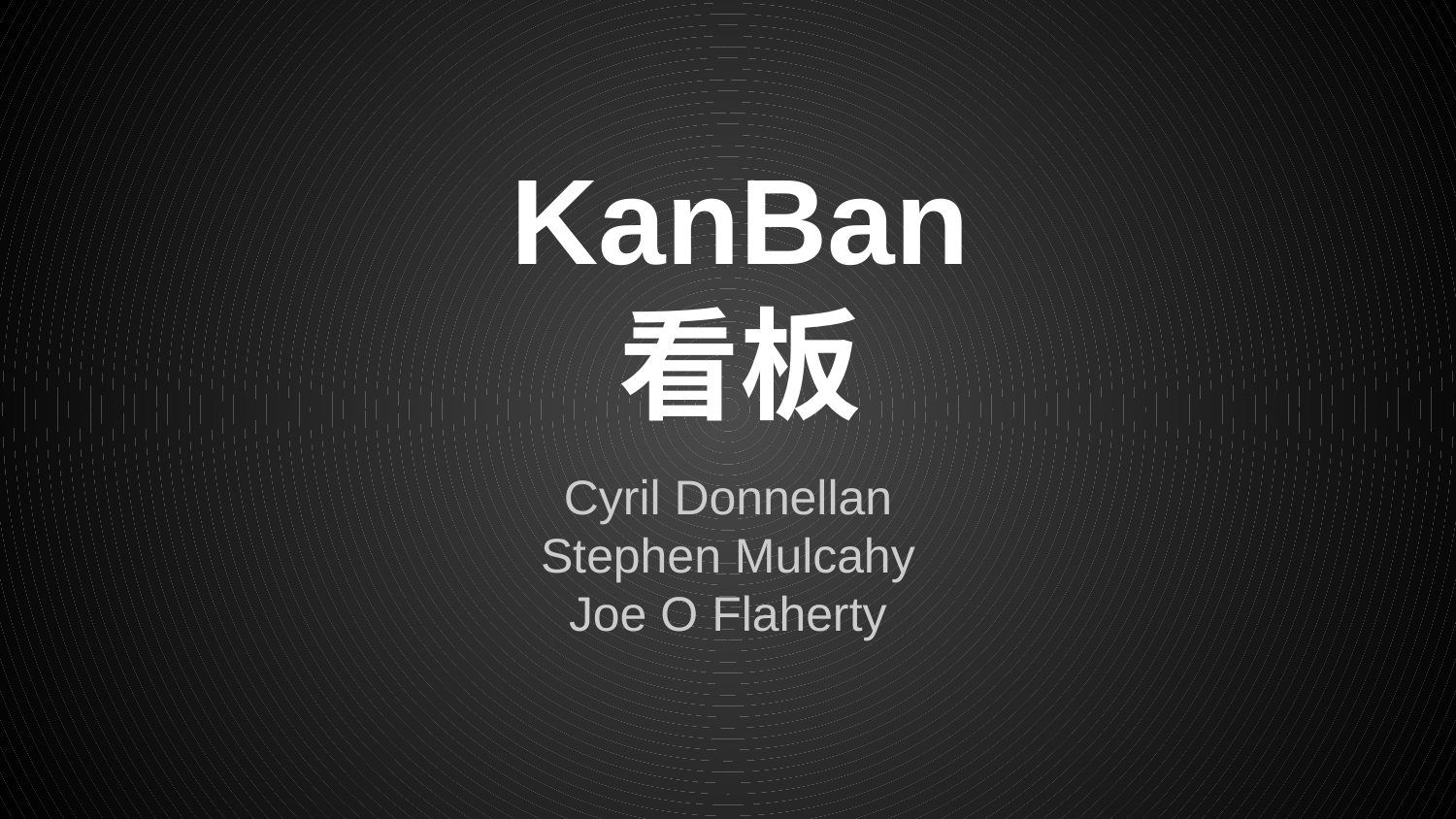

# KanBan
看板
Cyril Donnellan
Stephen Mulcahy
Joe O Flaherty